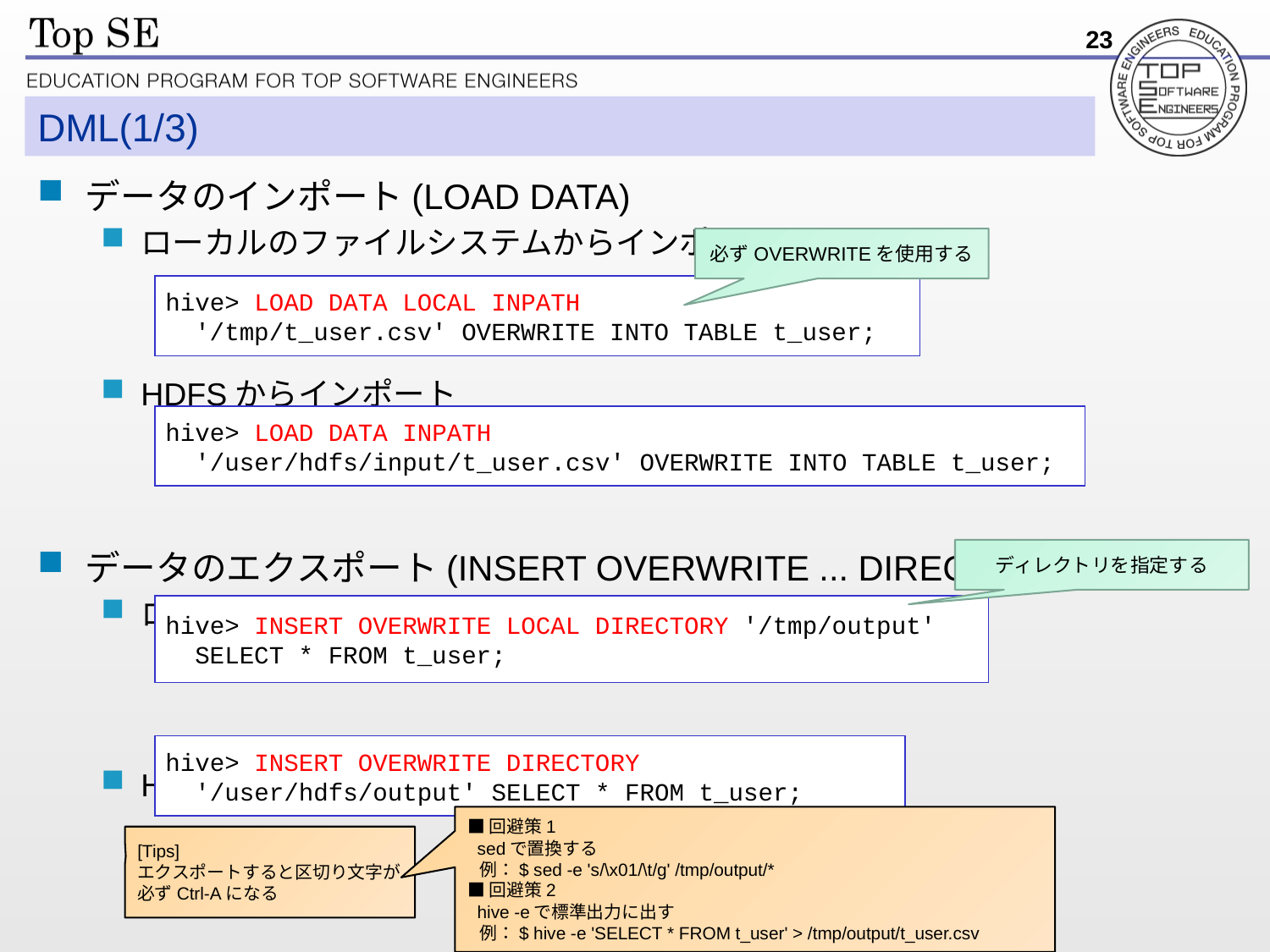

23
# DML(1/3)
データのインポート(LOAD DATA)
ローカルのファイルシステムからインポート

HDFSからインポート

データのエクスポート(INSERT OVERWRITE ... DIRECTORY)
ローカルのファイルシステムへエクスポート

HDFSへエクスポート

必ずOVERWRITEを使用する
hive> LOAD DATA LOCAL INPATH
  '/tmp/t_user.csv' OVERWRITE INTO TABLE t_user;
hive> LOAD DATA INPATH
  '/user/hdfs/input/t_user.csv' OVERWRITE INTO TABLE t_user;
ディレクトリを指定する
hive> INSERT OVERWRITE LOCAL DIRECTORY '/tmp/output'
  SELECT * FROM t_user;
hive> INSERT OVERWRITE DIRECTORY
  '/user/hdfs/output' SELECT * FROM t_user;
■回避策1
  sedで置換する
  例：$ sed -e 's/\x01/\t/g' /tmp/output/*
■回避策2
  hive -eで標準出力に出す
  例：$ hive -e 'SELECT * FROM t_user' > /tmp/output/t_user.csv
[Tips]
エクスポートすると区切り文字が必ずCtrl-Aになる